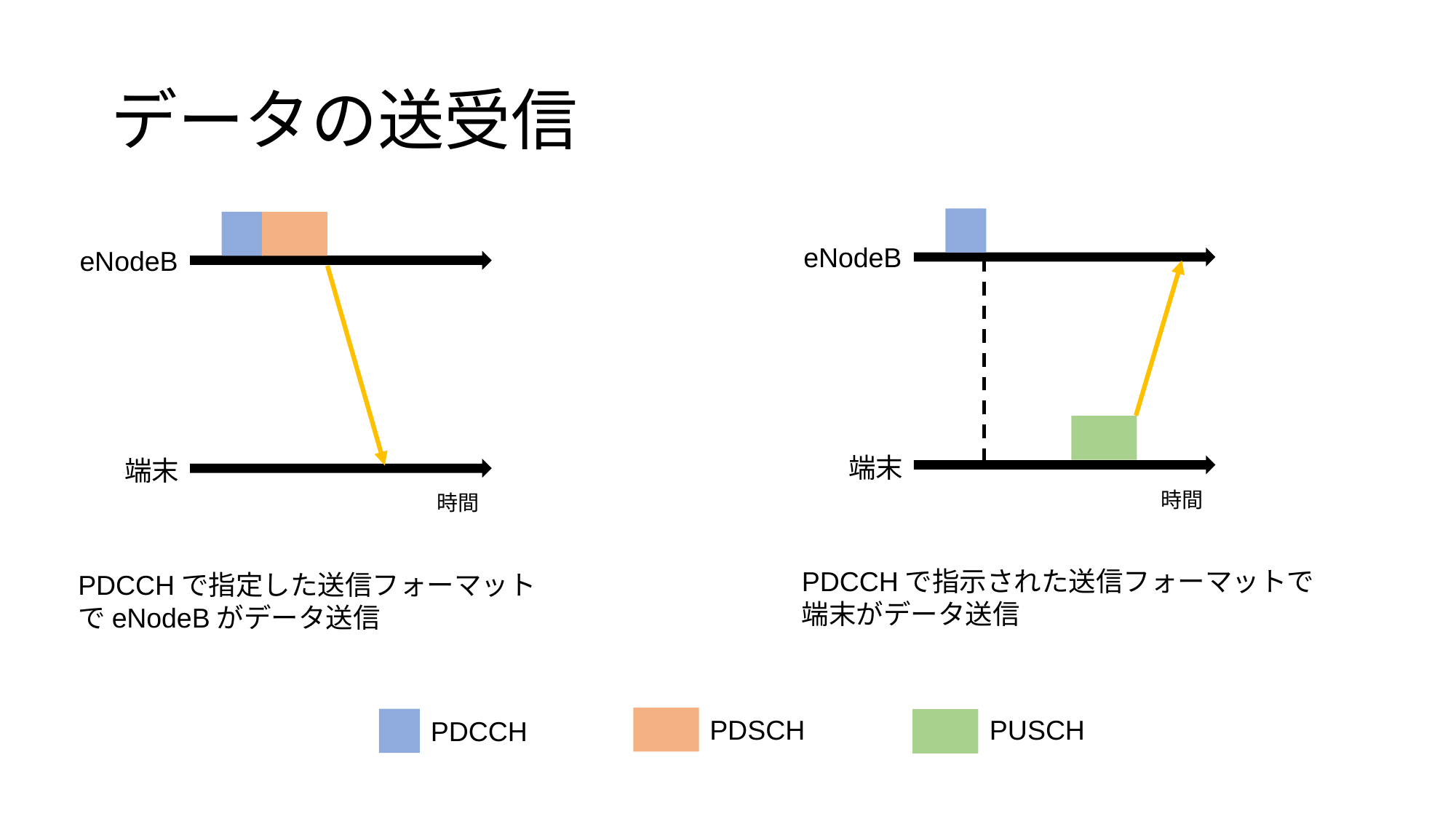

# データの送受信

eNodeB
eNodeB

端末
端末

時間
時間
PDCCHで指示された送信フォーマットで端末がデータ送信
PDCCHで指定した送信フォーマットでeNodeBがデータ送信

PDSCH
PUSCH

PDCCH